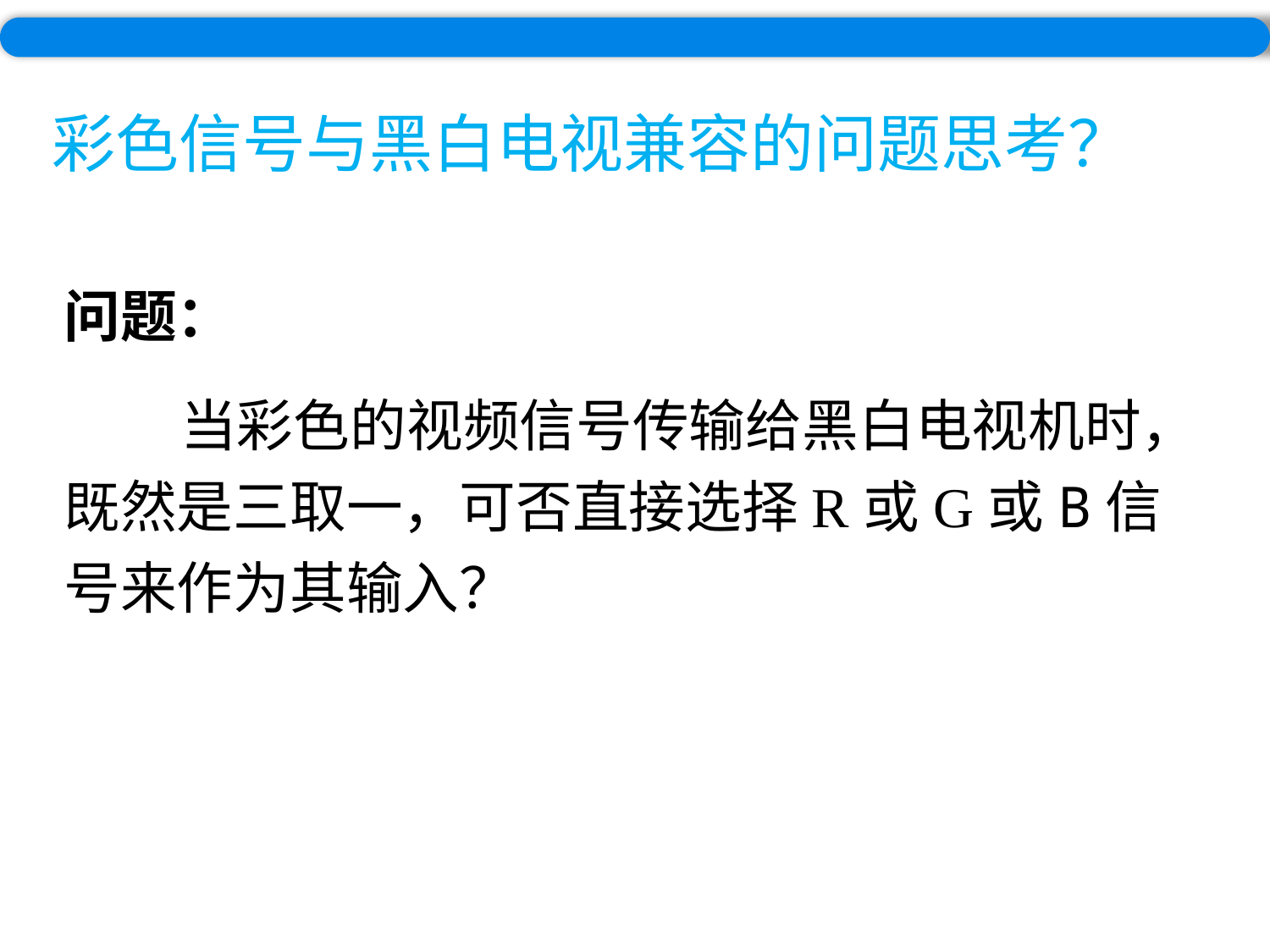

# 彩色信号与黑白电视兼容的问题思考？
问题：
        当彩色的视频信号传输给黑白电视机时，既然是三取一，可否直接选择R或G或B信号来作为其输入？